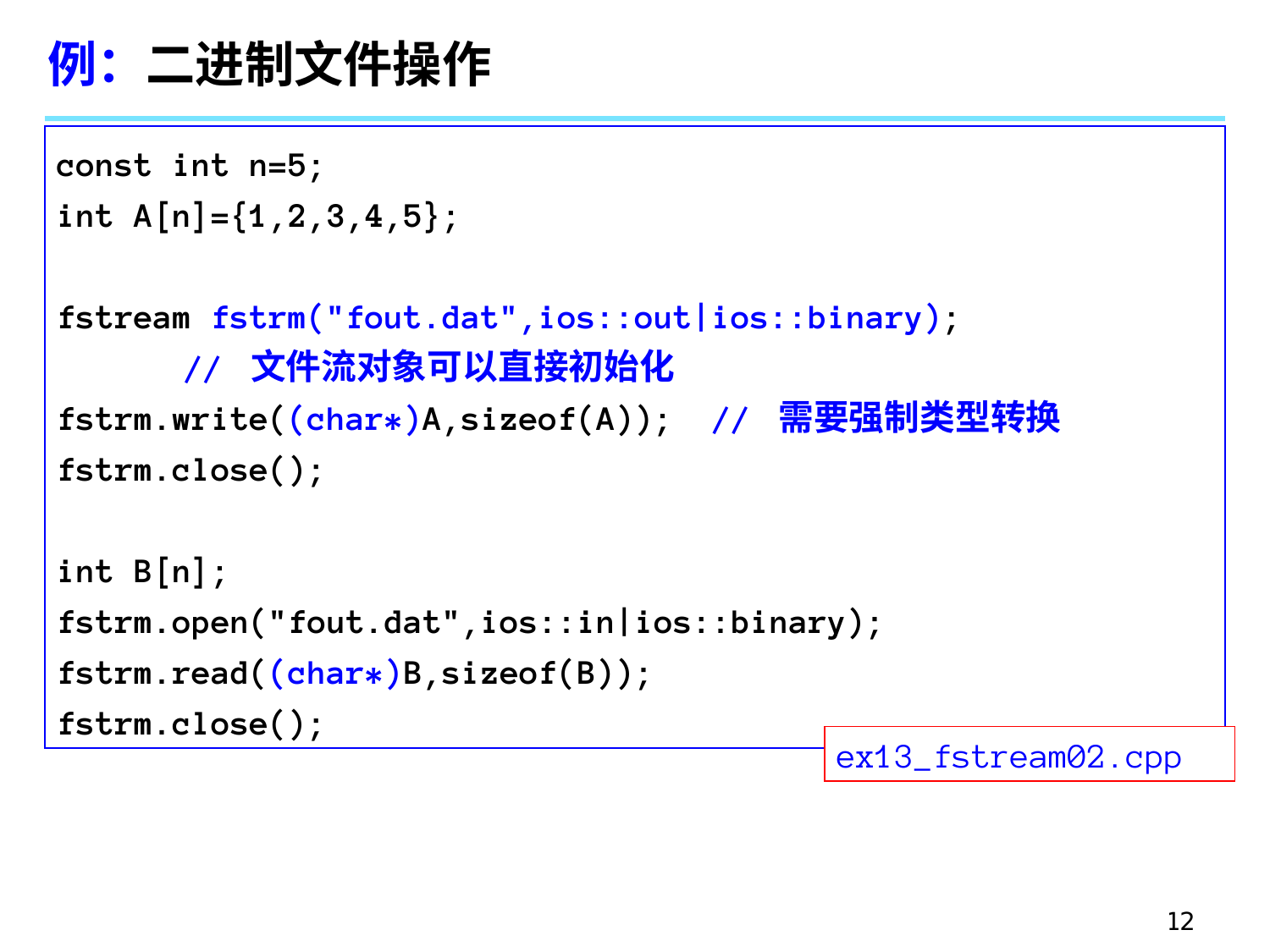

# 例：二进制文件操作
const int n=5;
int A[n]={1,2,3,4,5};

fstream fstrm("fout.dat",ios::out|ios::binary);
	// 文件流对象可以直接初始化
fstrm.write((char*)A,sizeof(A));  // 需要强制类型转换
fstrm.close();

int B[n];
fstrm.open("fout.dat",ios::in|ios::binary);
fstrm.read((char*)B,sizeof(B));
fstrm.close();
ex13_fstream02.cpp
12